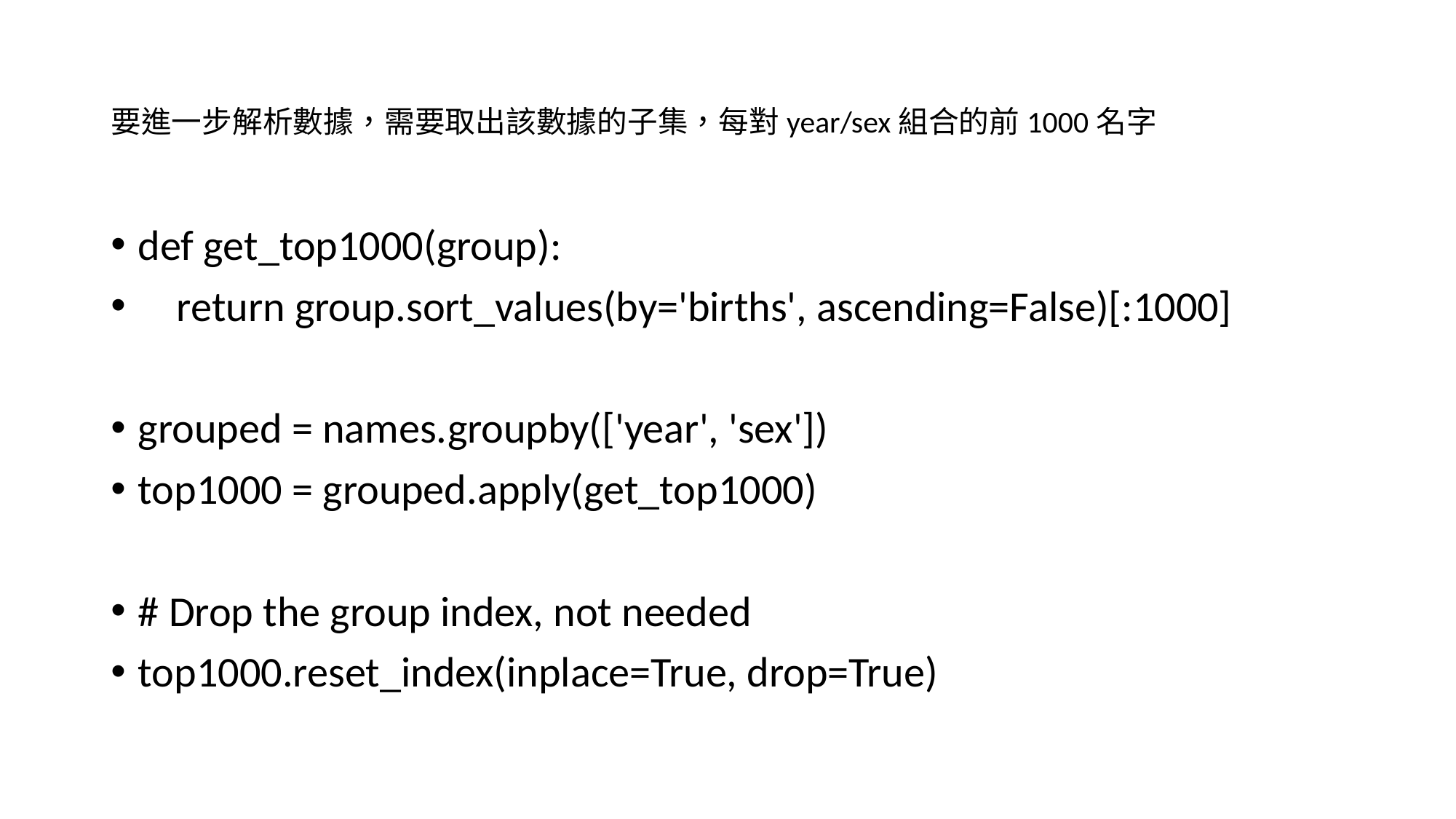

# 要進一步解析數據，需要取出該數據的子集，每對year/sex組合的前1000名字
def get_top1000(group):
    return group.sort_values(by='births', ascending=False)[:1000]

grouped = names.groupby(['year', 'sex'])
top1000 = grouped.apply(get_top1000)

# Drop the group index, not needed
top1000.reset_index(inplace=True, drop=True)